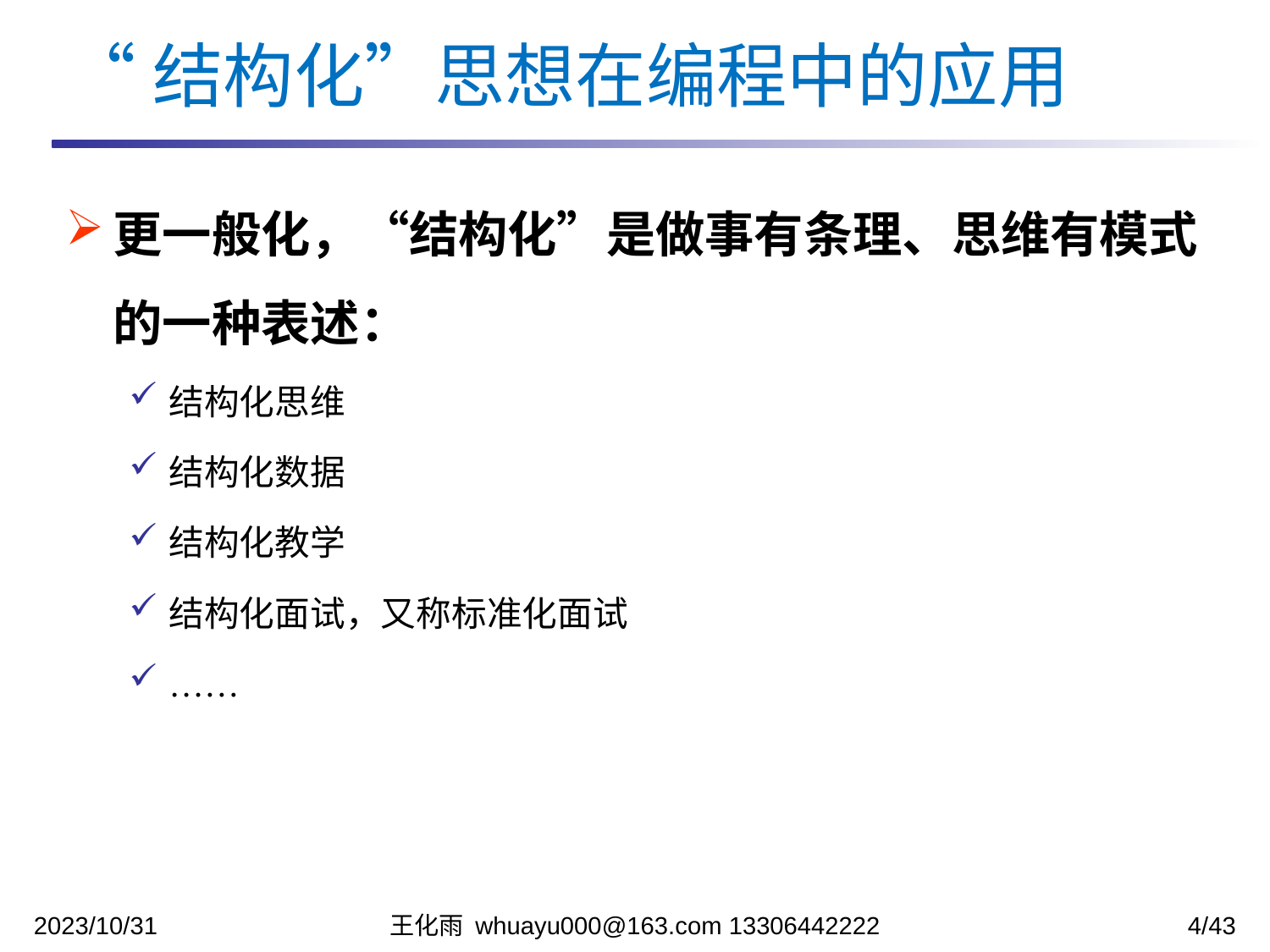

“结构化”思想在编程中的应用
更一般化，“结构化”是做事有条理、思维有模式的一种表述：
结构化思维
结构化数据
结构化教学
结构化面试，又称标准化面试
……
2023/10/31
王化雨 whuayu000@163.com 13306442222
4/43